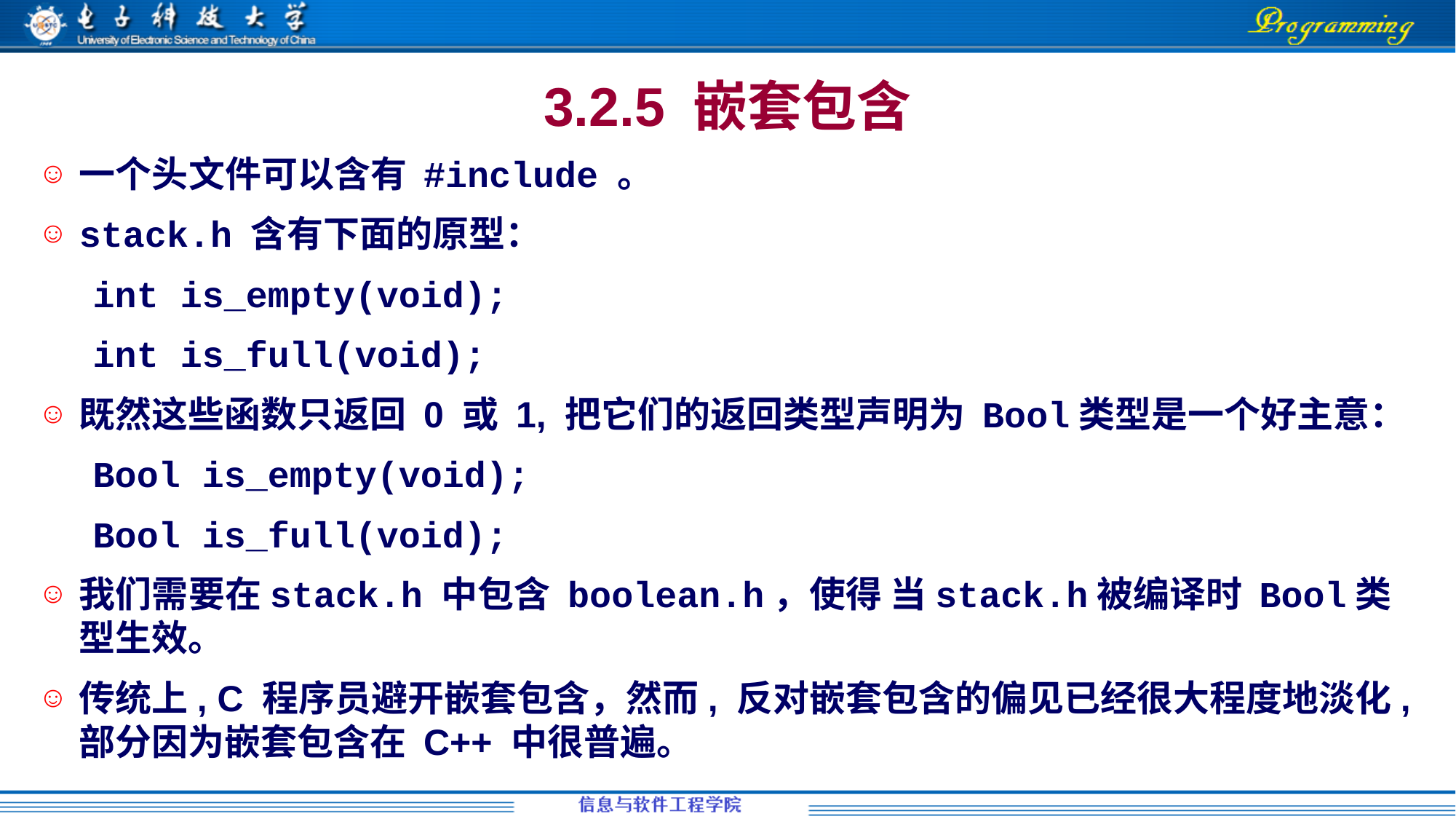

3.2.5 嵌套包含
一个头文件可以含有 #include 。
stack.h 含有下面的原型：
int is_empty(void);
int is_full(void);
既然这些函数只返回 0 或 1, 把它们的返回类型声明为 Bool类型是一个好主意：
Bool is_empty(void);
Bool is_full(void);
我们需要在stack.h 中包含 boolean.h，使得 当stack.h被编译时 Bool类型生效。
传统上, C 程序员避开嵌套包含，然而, 反对嵌套包含的偏见已经很大程度地淡化, 部分因为嵌套包含在 C++ 中很普遍。